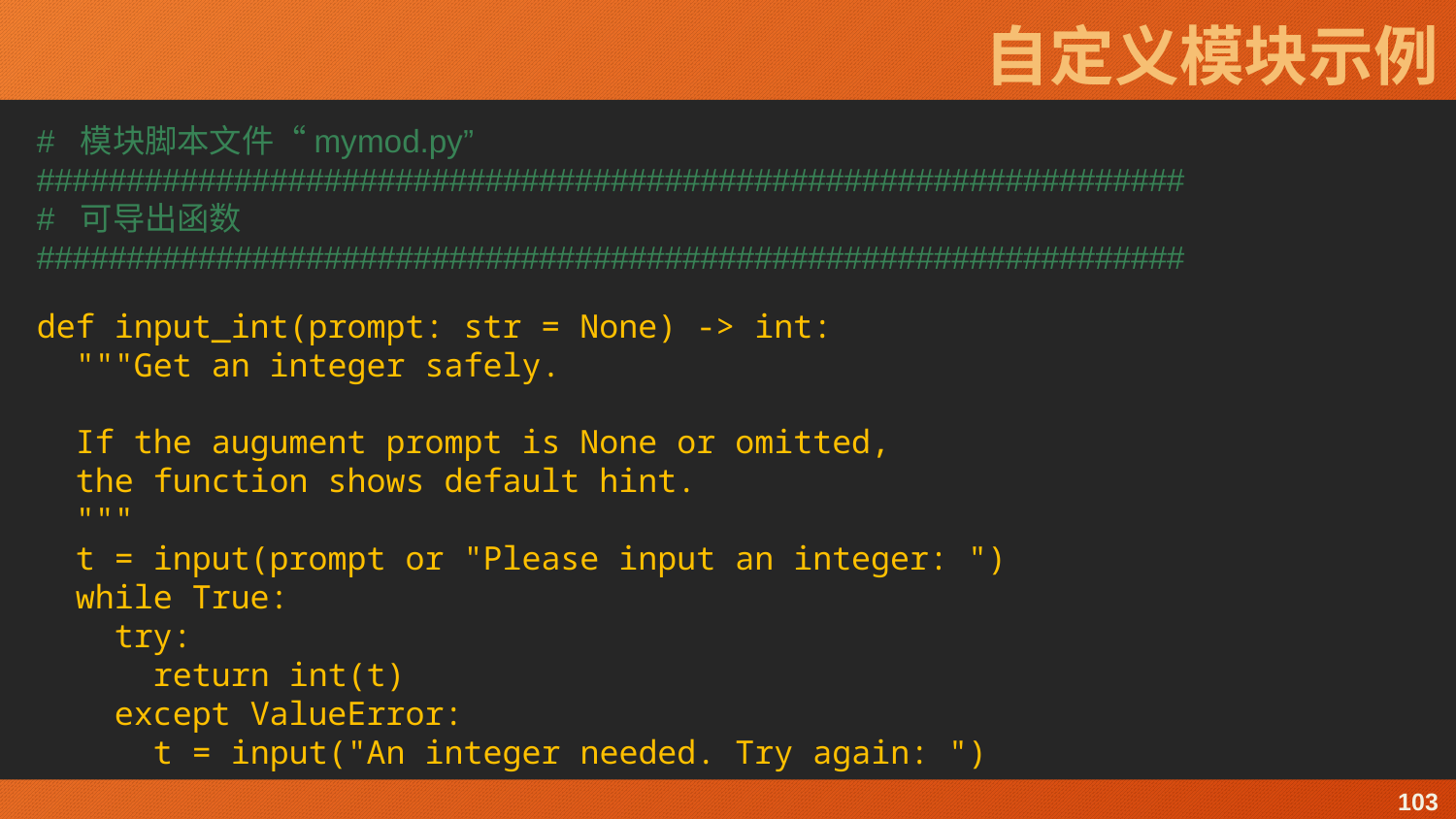

# 自定义模块示例
#  模块脚本文件“mymod.py”
################################################################
#  可导出函数
################################################################
def input_int(prompt: str = None) -> int:
  """Get an integer safely.

  If the augument prompt is None or omitted,
  the function shows default hint.
  """
  t = input(prompt or "Please input an integer: ")
  while True:
    try:
      return int(t)
    except ValueError:
      t = input("An integer needed. Try again: ")
103